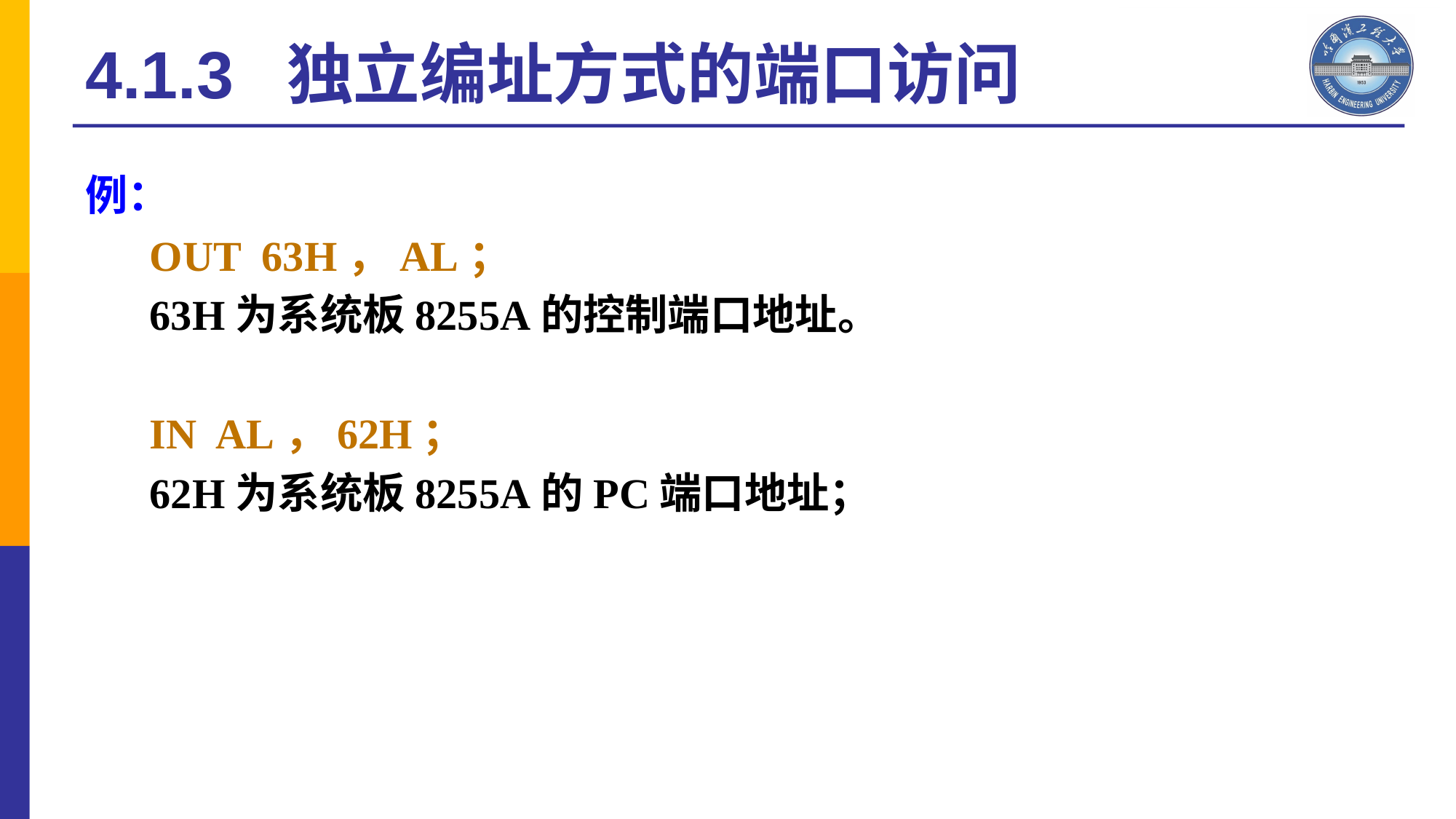

4.1.3  独立编址方式的端口访问
例：
OUT  63H，AL；
63H为系统板8255A的控制端口地址。

IN  AL，62H；
62H为系统板8255A的PC端口地址；